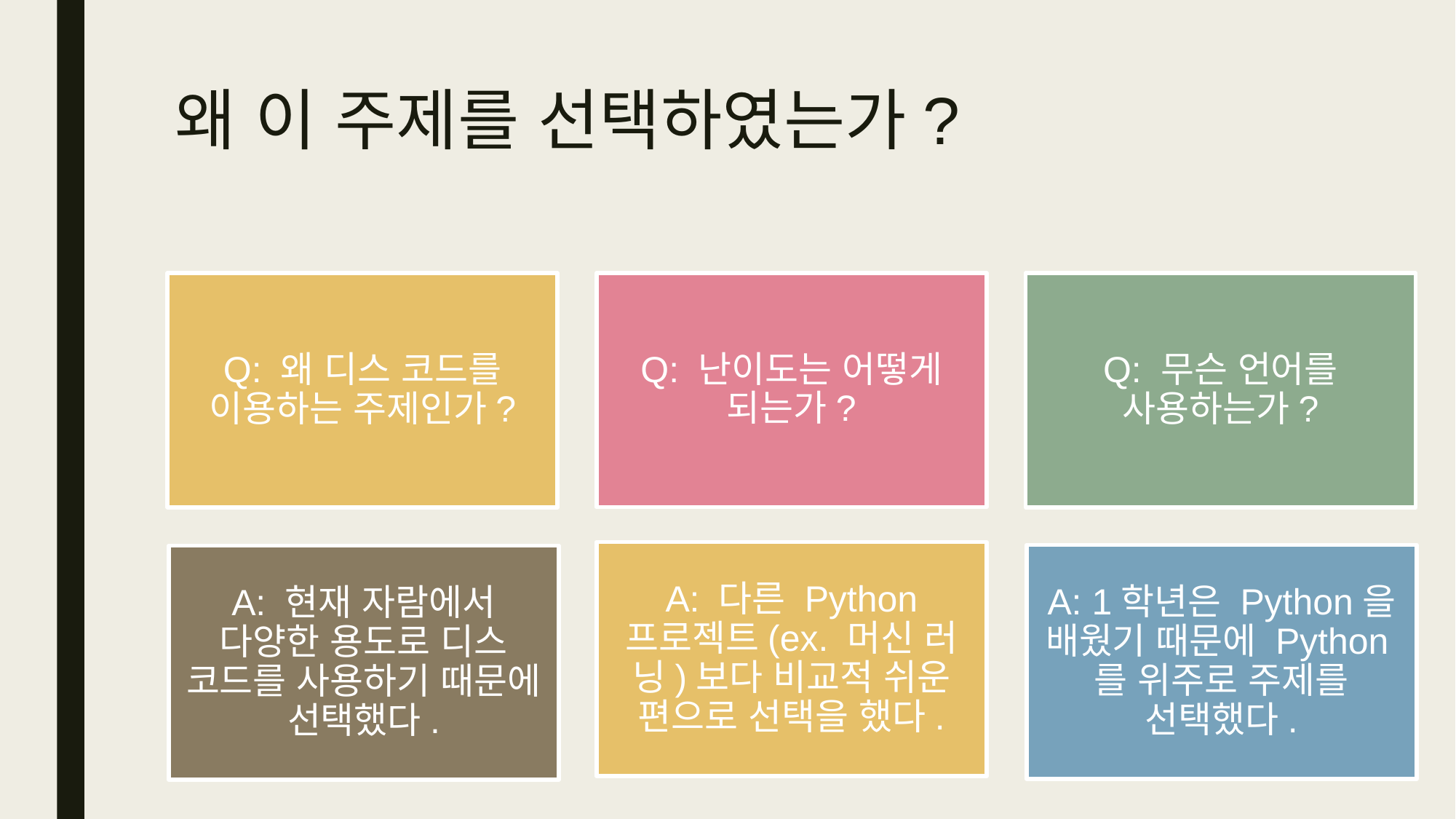

# 왜 이 주제를 선택하였는가?
Q: 왜 디스 코드를 이용하는 주제인가?
A: 현재 자람에서 다양한 용도로 디스 코드를 사용하기 때문에 선택했다.
Q: 무슨 언어를 사용하는가?
A: 1학년은 Python을 배웠기 때문에 Python를 위주로 주제를 선택했다.
Q: 난이도는 어떻게 되는가?
A: 다른 Python 프로젝트(ex. 머신 러닝)보다 비교적 쉬운 편으로 선택을 했다.